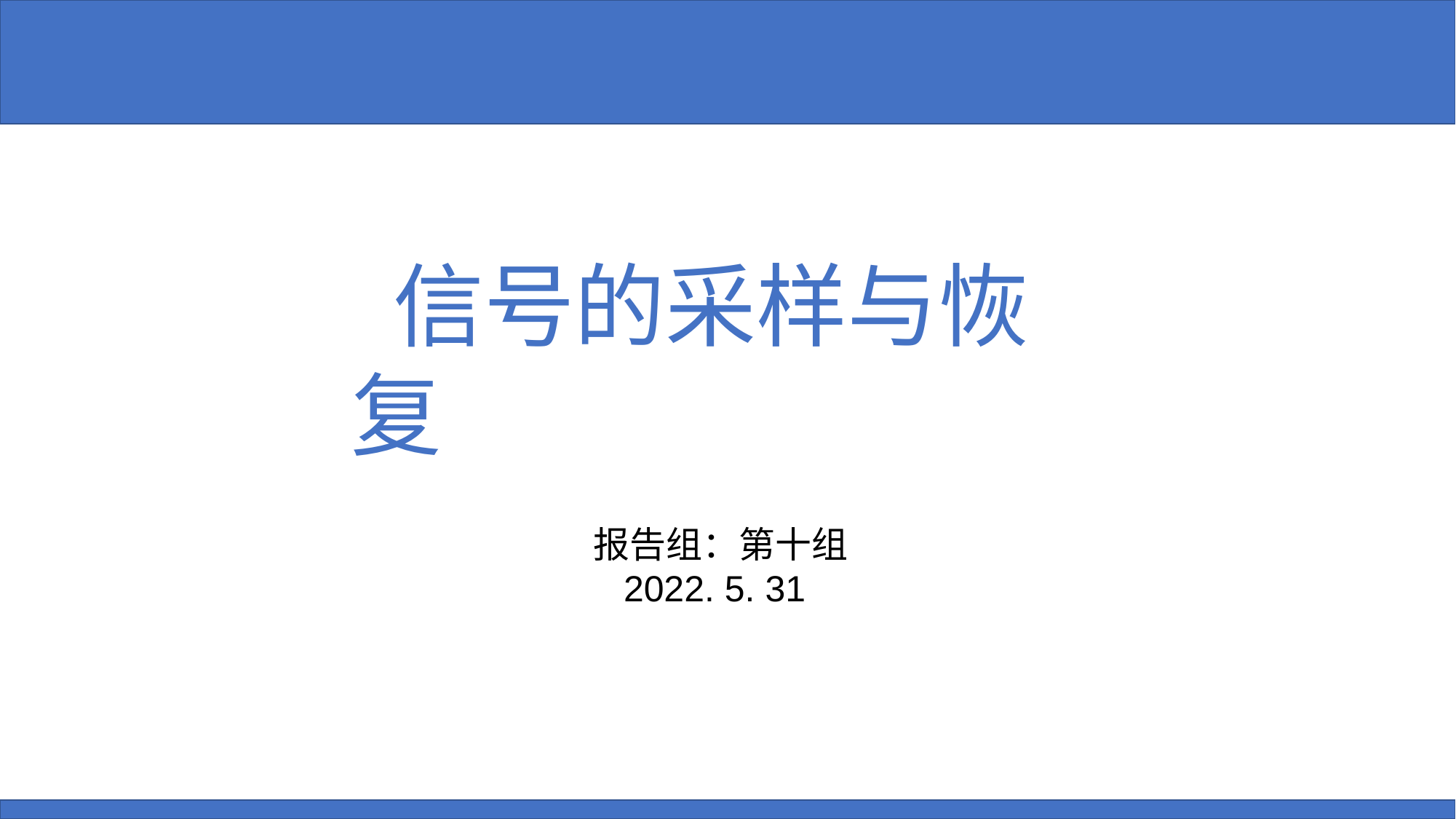

Sampling and Reconstruction
 信号的采样与恢复

报告组：第十组
   2022. 5. 31